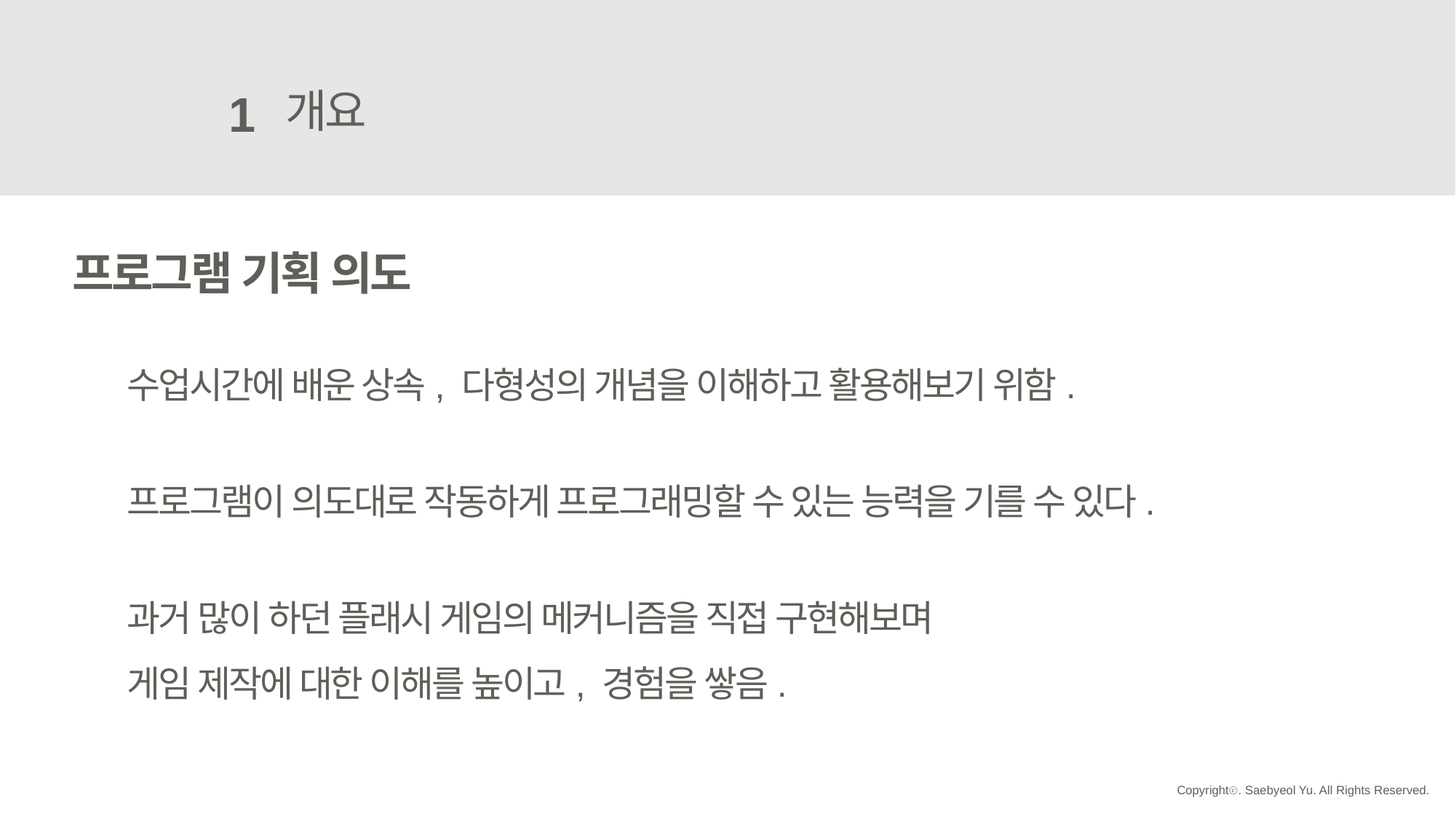

개요
1
프로그램 기획 의도
수업시간에 배운 상속, 다형성의 개념을 이해하고 활용해보기 위함.
프로그램이 의도대로 작동하게 프로그래밍할 수 있는 능력을 기를 수 있다.
과거 많이 하던 플래시 게임의 메커니즘을 직접 구현해보며
게임 제작에 대한 이해를 높이고, 경험을 쌓음.